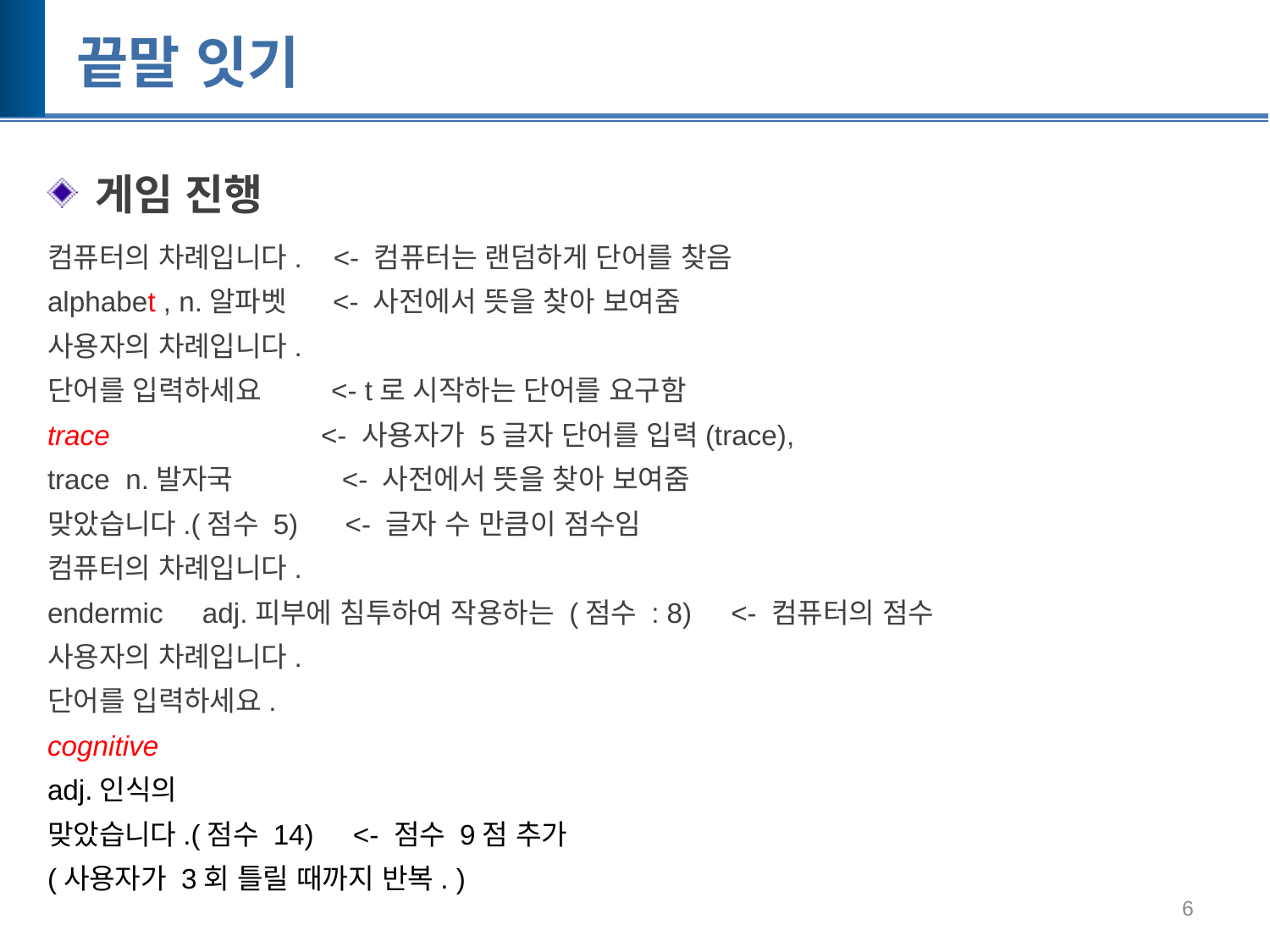

# 끝말 잇기
게임 진행
컴퓨터의 차례입니다.    <- 컴퓨터는 랜덤하게 단어를 찾음
alphabet , n.알파벳     <- 사전에서 뜻을 찾아 보여줌
사용자의 차례입니다.
단어를 입력하세요        <- t로 시작하는 단어를 요구함
trace                           <- 사용자가 5글자 단어를 입력(trace),
trace  n.발자국             <- 사전에서 뜻을 찾아 보여줌
맞았습니다.(점수 5)      <- 글자 수 만큼이 점수임
컴퓨터의 차례입니다.
endermic     adj.피부에 침투하여 작용하는 (점수 : 8)     <- 컴퓨터의 점수
사용자의 차례입니다.
단어를 입력하세요.
cognitive
adj.인식의
맞았습니다.(점수 14)     <- 점수 9점 추가
(사용자가 3회 틀릴 때까지 반복. )
6